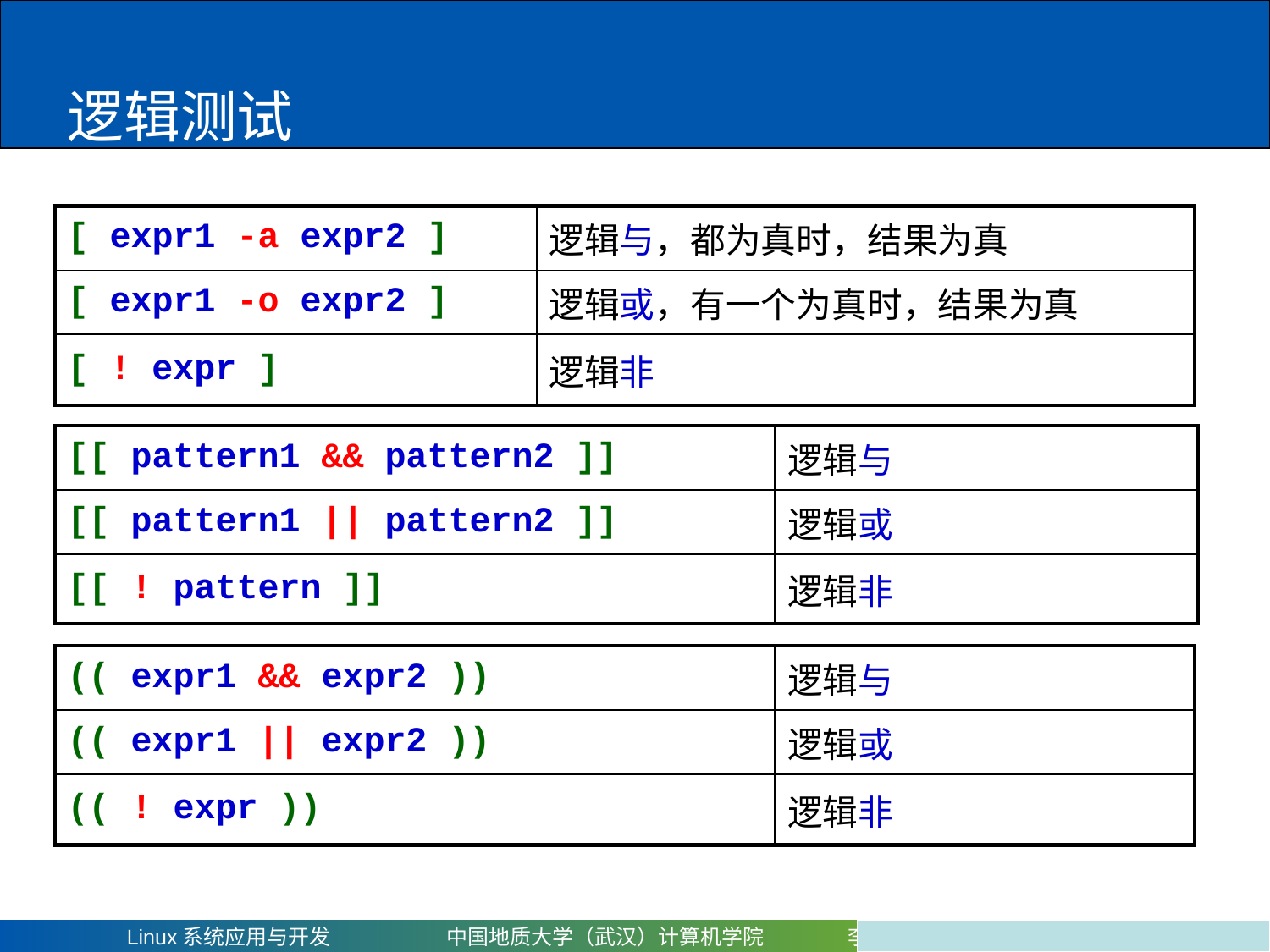

# 逻辑测试
| [ expr1 -a expr2 ] | 逻辑与，都为真时，结果为真 |
| --- | --- |
| [ expr1 -o expr2 ] | 逻辑或，有一个为真时，结果为真 |
| [ ! expr ] | 逻辑非 |
| [[ pattern1 && pattern2 ]] | 逻辑与 |
| --- | --- |
| [[ pattern1 || pattern2 ]] | 逻辑或 |
| [[ ! pattern ]] | 逻辑非 |
| (( expr1 && expr2 )) | 逻辑与 |
| --- | --- |
| (( expr1 || expr2 )) | 逻辑或 |
| (( ! expr )) | 逻辑非 |